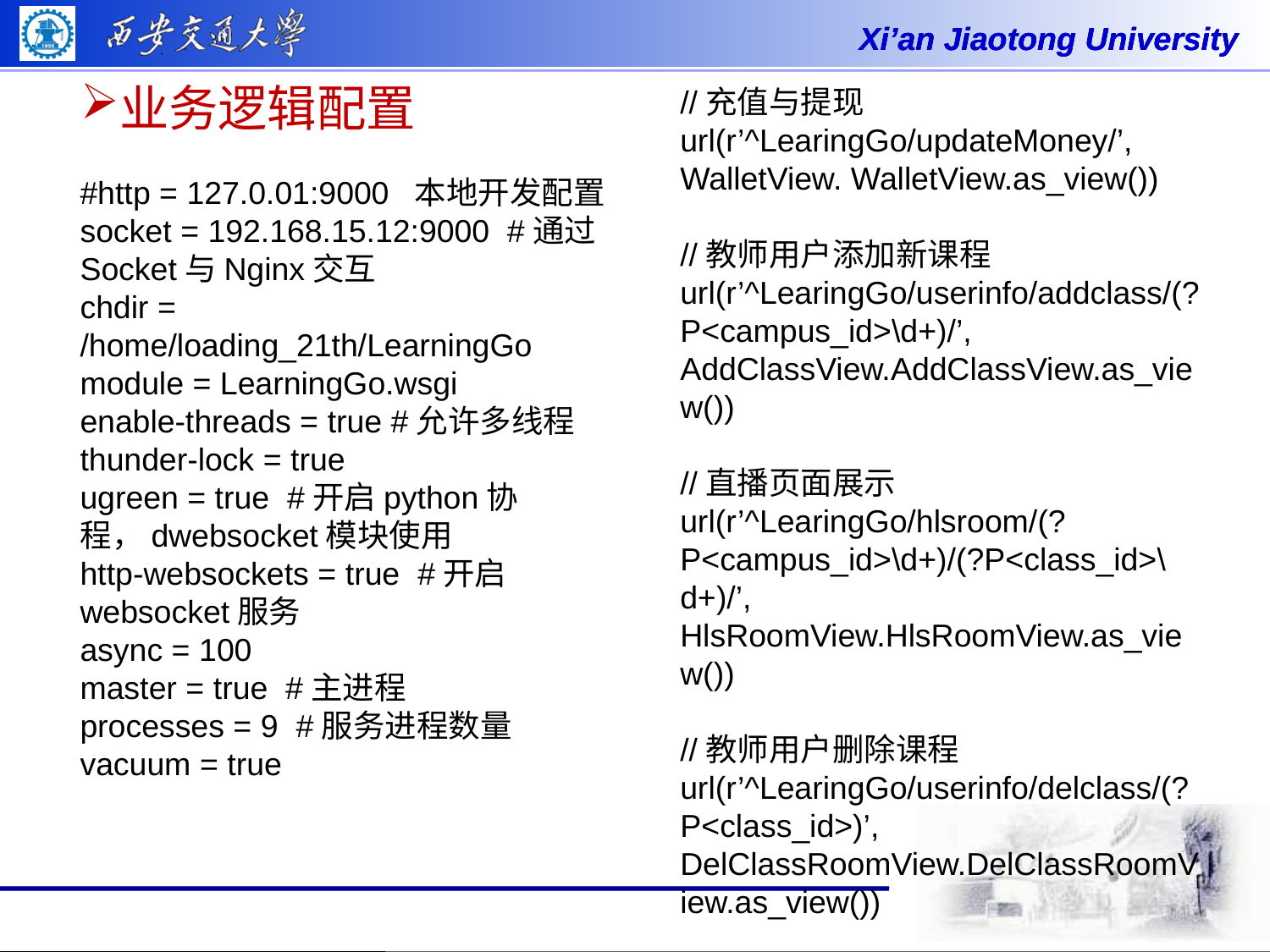

# 业务逻辑配置
//充值与提现
url(r’^LearingGo/updateMoney/’,
WalletView. WalletView.as_view())

//教师用户添加新课程
url(r’^LearingGo/userinfo/addclass/(?P<campus_id>\d+)/’,
AddClassView.AddClassView.as_view())

//直播页面展示
url(r’^LearingGo/hlsroom/(?P<campus_id>\d+)/(?P<class_id>\d+)/’,
HlsRoomView.HlsRoomView.as_view())

//教师用户删除课程
url(r’^LearingGo/userinfo/delclass/(?P<class_id>)’,
DelClassRoomView.DelClassRoomView.as_view())
#http = 127.0.01:9000  本地开发配置
socket = 192.168.15.12:9000  #通过Socket与Nginx交互
chdir = /home/loading_21th/LearningGo
module = LearningGo.wsgi
enable-threads = true #允许多线程
thunder-lock = true
ugreen = true  #开启python协程，dwebsocket模块使用
http-websockets = true  #开启websocket服务
async = 100
master = true  #主进程
processes = 9  #服务进程数量
vacuum = true